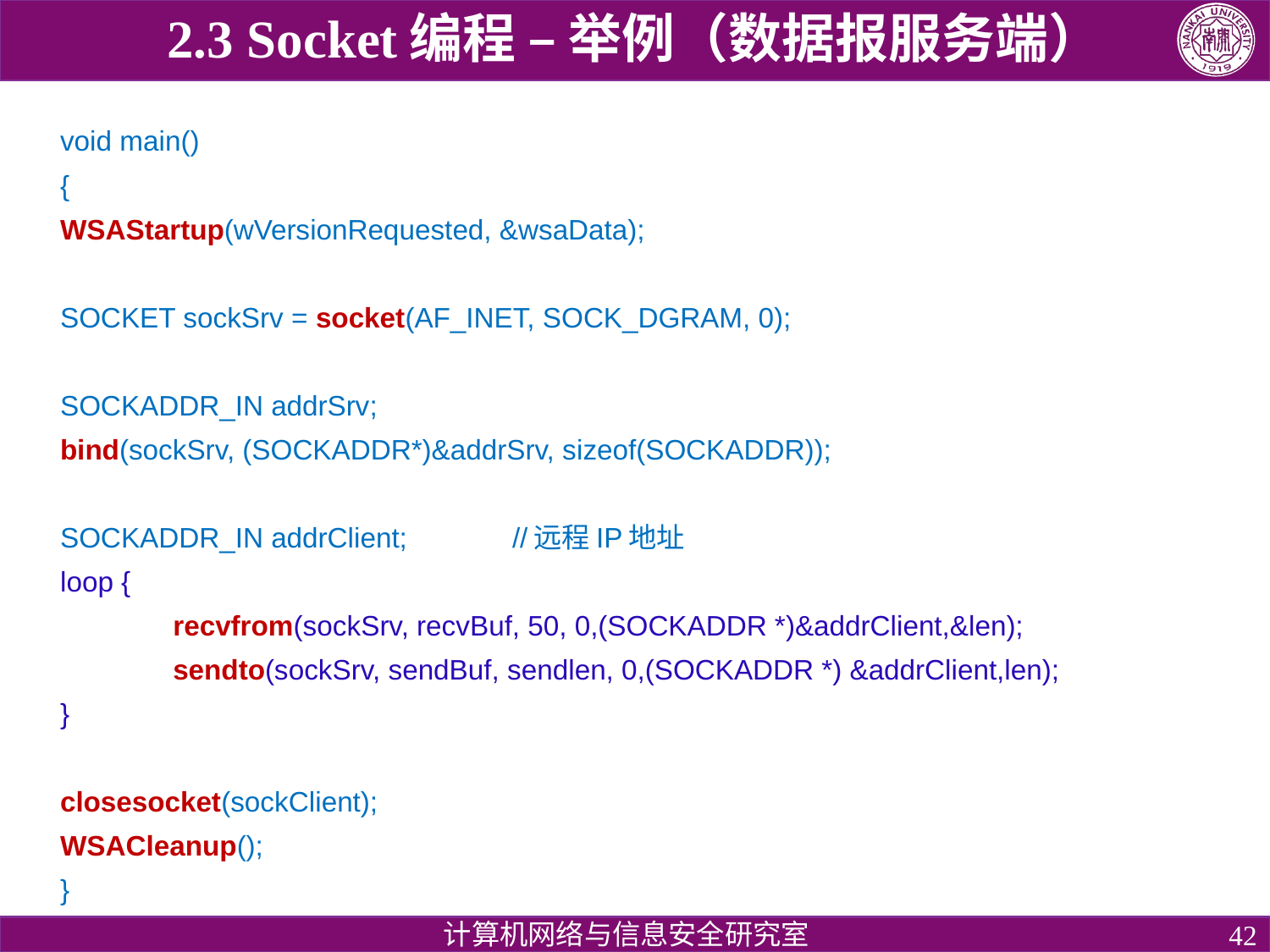

2.3 Socket编程 – 举例（数据报服务端）
void main()
{
WSAStartup(wVersionRequested, &wsaData);

SOCKET sockSrv = socket(AF_INET, SOCK_DGRAM, 0);

SOCKADDR_IN addrSrv;
bind(sockSrv, (SOCKADDR*)&addrSrv, sizeof(SOCKADDR));

SOCKADDR_IN addrClient;	//远程IP地址
loop {
	recvfrom(sockSrv, recvBuf, 50, 0,(SOCKADDR *)&addrClient,&len);
	sendto(sockSrv, sendBuf, sendlen, 0,(SOCKADDR *) &addrClient,len);
}

closesocket(sockClient);
WSACleanup();
}